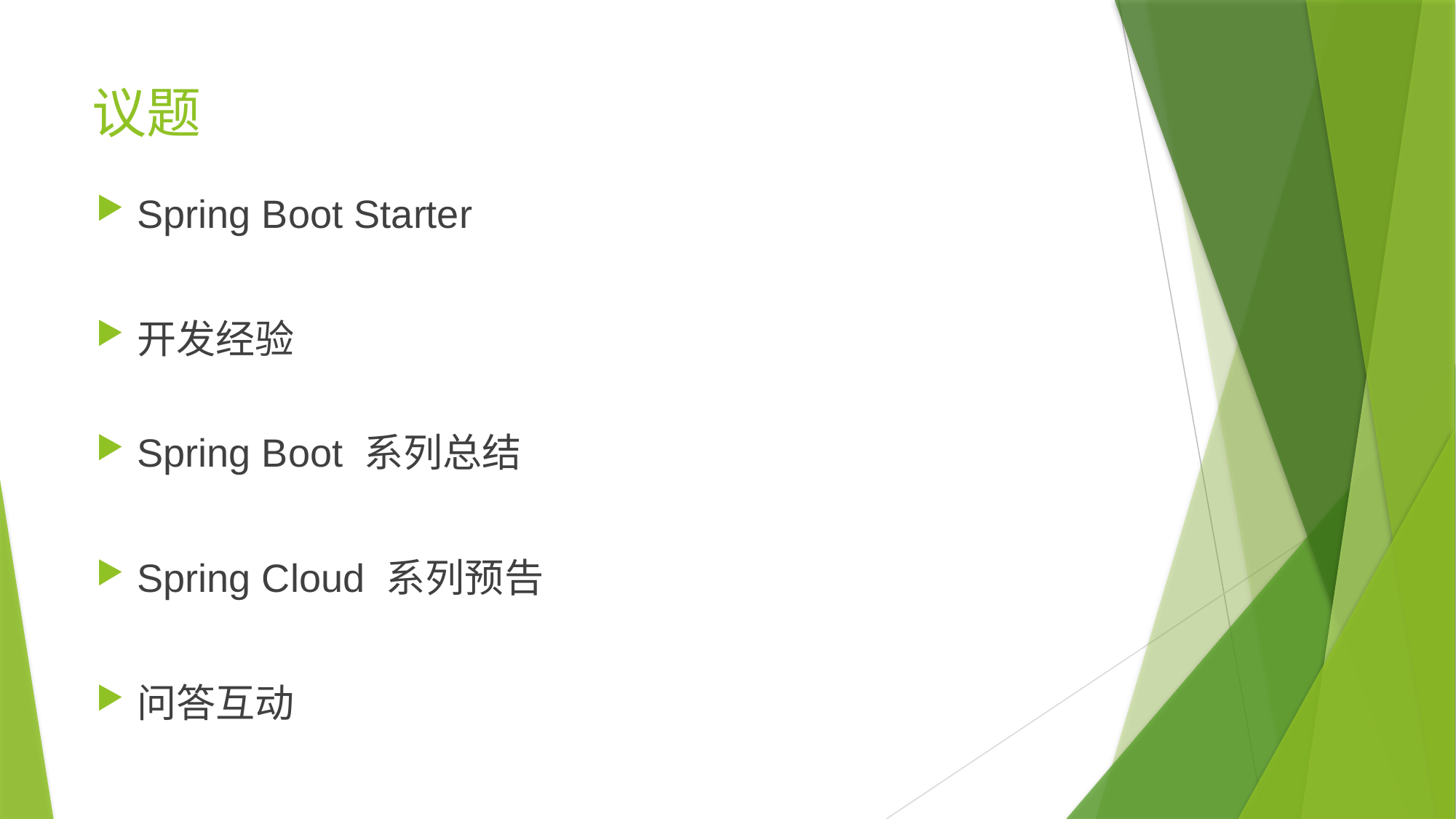

# 议题
Spring Boot Starter

开发经验

Spring Boot 系列总结

Spring Cloud 系列预告

问答互动